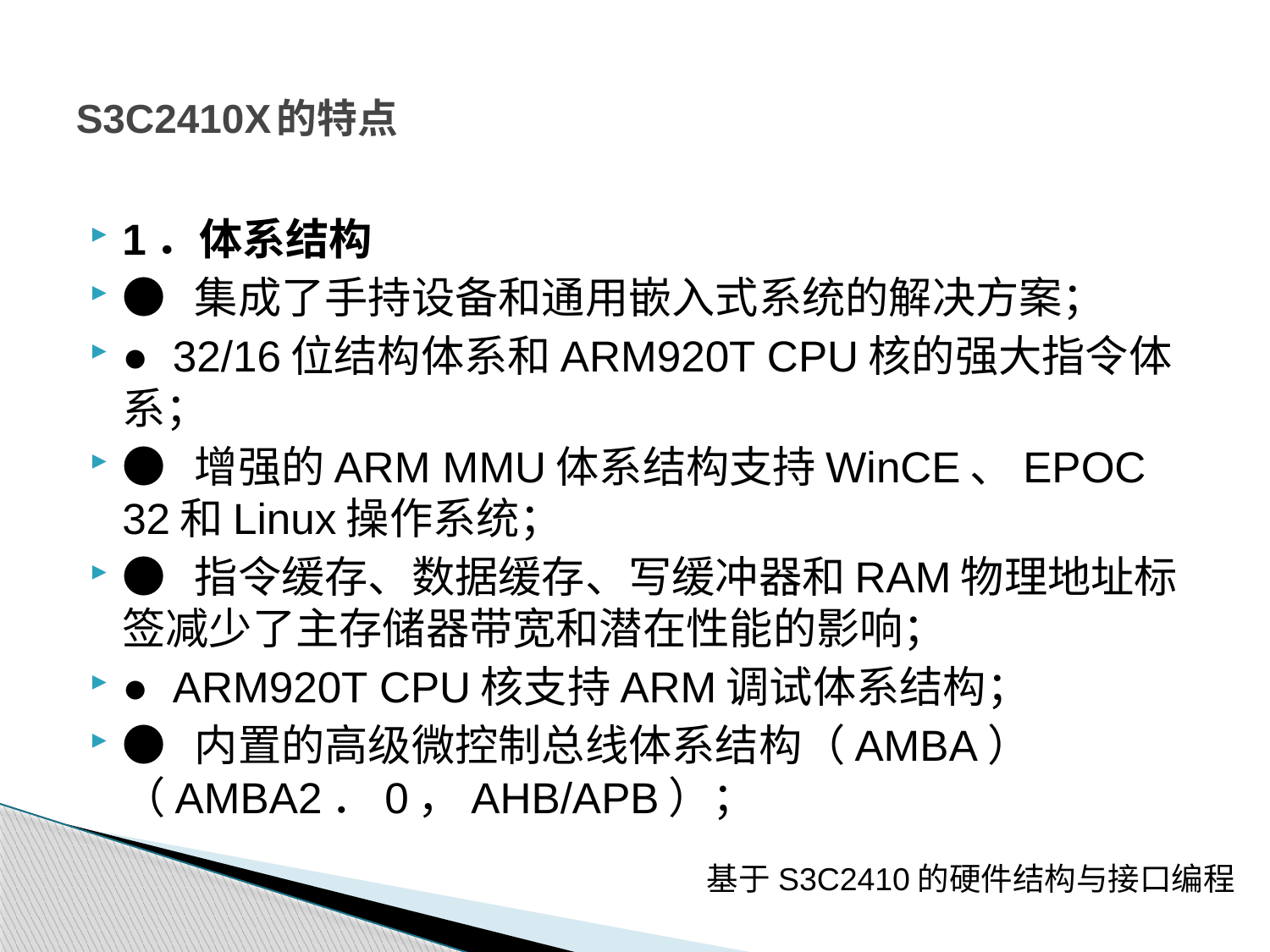

# S3C2410X的特点
1．体系结构
●  集成了手持设备和通用嵌入式系统的解决方案；
●  32/16位结构体系和ARM920T CPU核的强大指令体系；
●  增强的ARM MMU体系结构支持WinCE、EPOC 32和Linux操作系统；
●  指令缓存、数据缓存、写缓冲器和RAM物理地址标签减少了主存储器带宽和潜在性能的影响；
●  ARM920T CPU核支持ARM调试体系结构；
●  内置的高级微控制总线体系结构（AMBA）（AMBA2．0，AHB/APB）；
基于S3C2410的硬件结构与接口编程